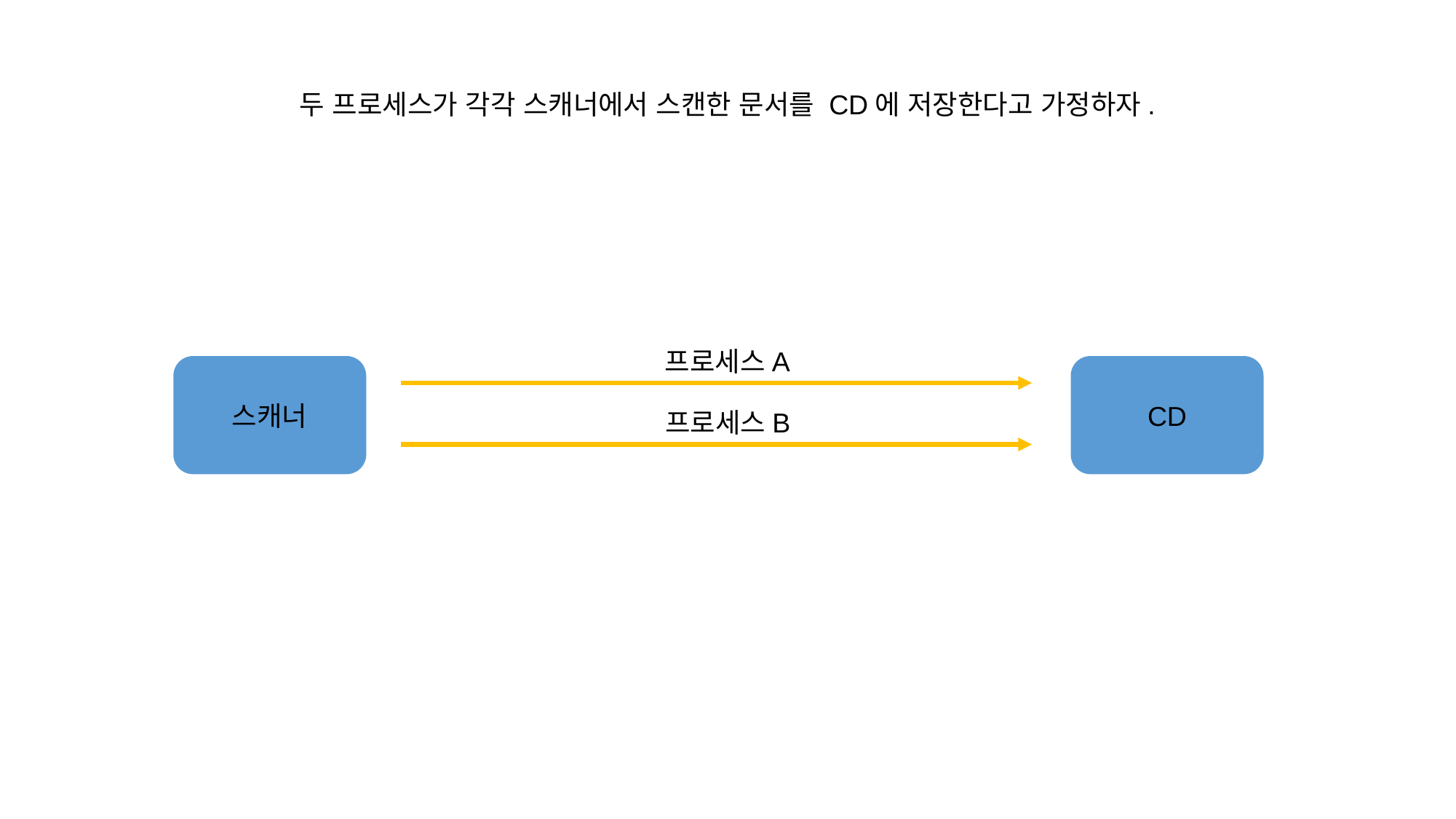

두 프로세스가 각각 스캐너에서 스캔한 문서를 CD에 저장한다고 가정하자.
프로세스A
스캐너
CD
프로세스B